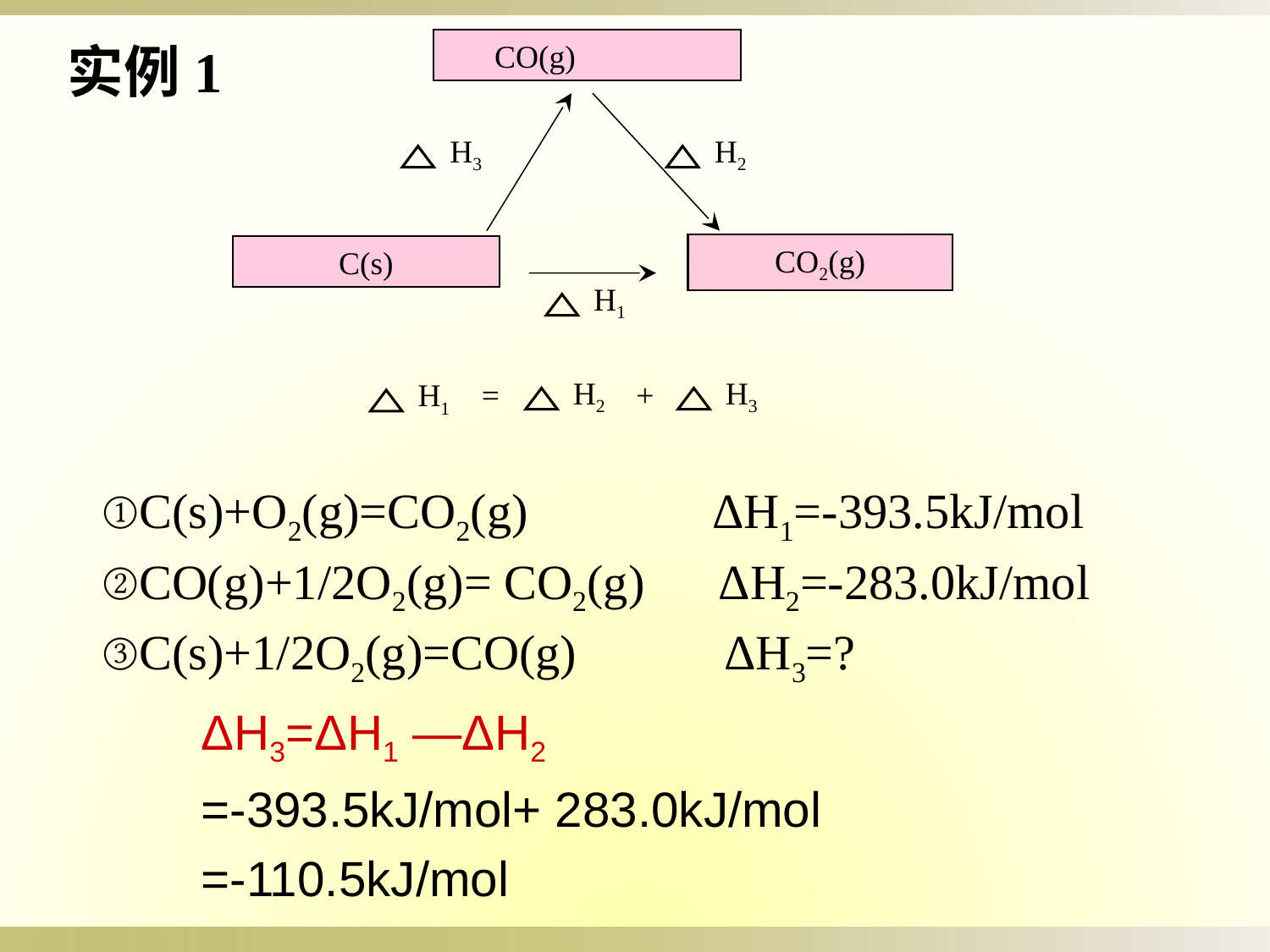

实例1
      CO(g)

H3

H2

CO2(g)
C(s)

H1

H3

H1

=                 +
H2

①C(s)+O2(g)=CO2(g)               ΔH1=-393.5kJ/mol
②CO(g)+1/2O2(g)= CO2(g)      ΔH2=-283.0kJ/mol
③C(s)+1/2O2(g)=CO(g)            ΔH3=?
ΔH3=ΔH1 —ΔH2
=-393.5kJ/mol+ 283.0kJ/mol
=-110.5kJ/mol